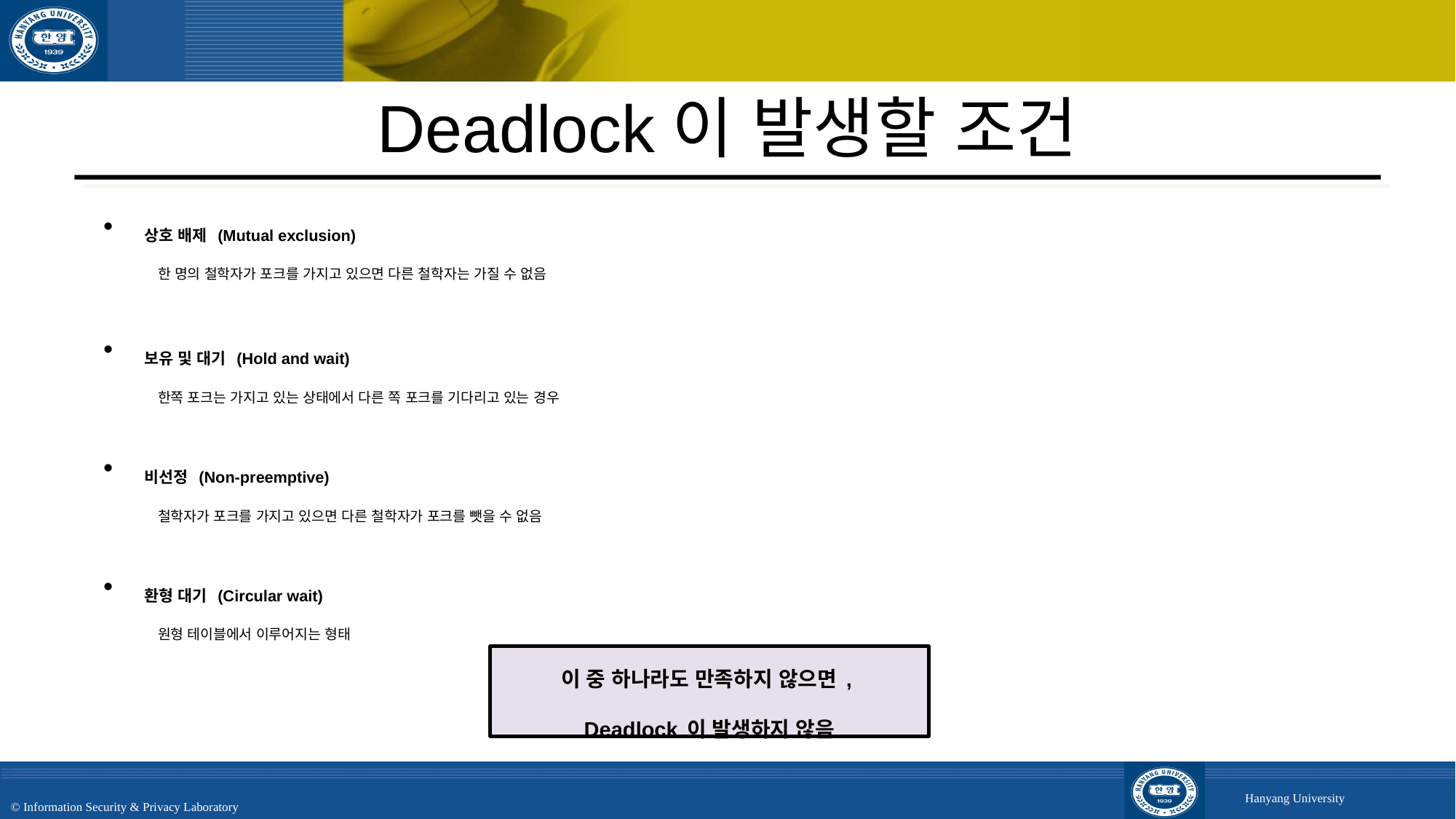

# Deadlock이 발생할 조건

상호 배제 (Mutual exclusion)
한 명의 철학자가 포크를 가지고 있으면 다른 철학자는 가질 수 없음

보유 및 대기 (Hold and wait)
한쪽 포크는 가지고 있는 상태에서 다른 쪽 포크를 기다리고 있는 경우

비선정 (Non-preemptive)
철학자가 포크를 가지고 있으면 다른 철학자가 포크를 뺏을 수 없음

환형 대기 (Circular wait)
원형 테이블에서 이루어지는 형태

이 중 하나라도 만족하지 않으면,
Deadlock이 발생하지 않음